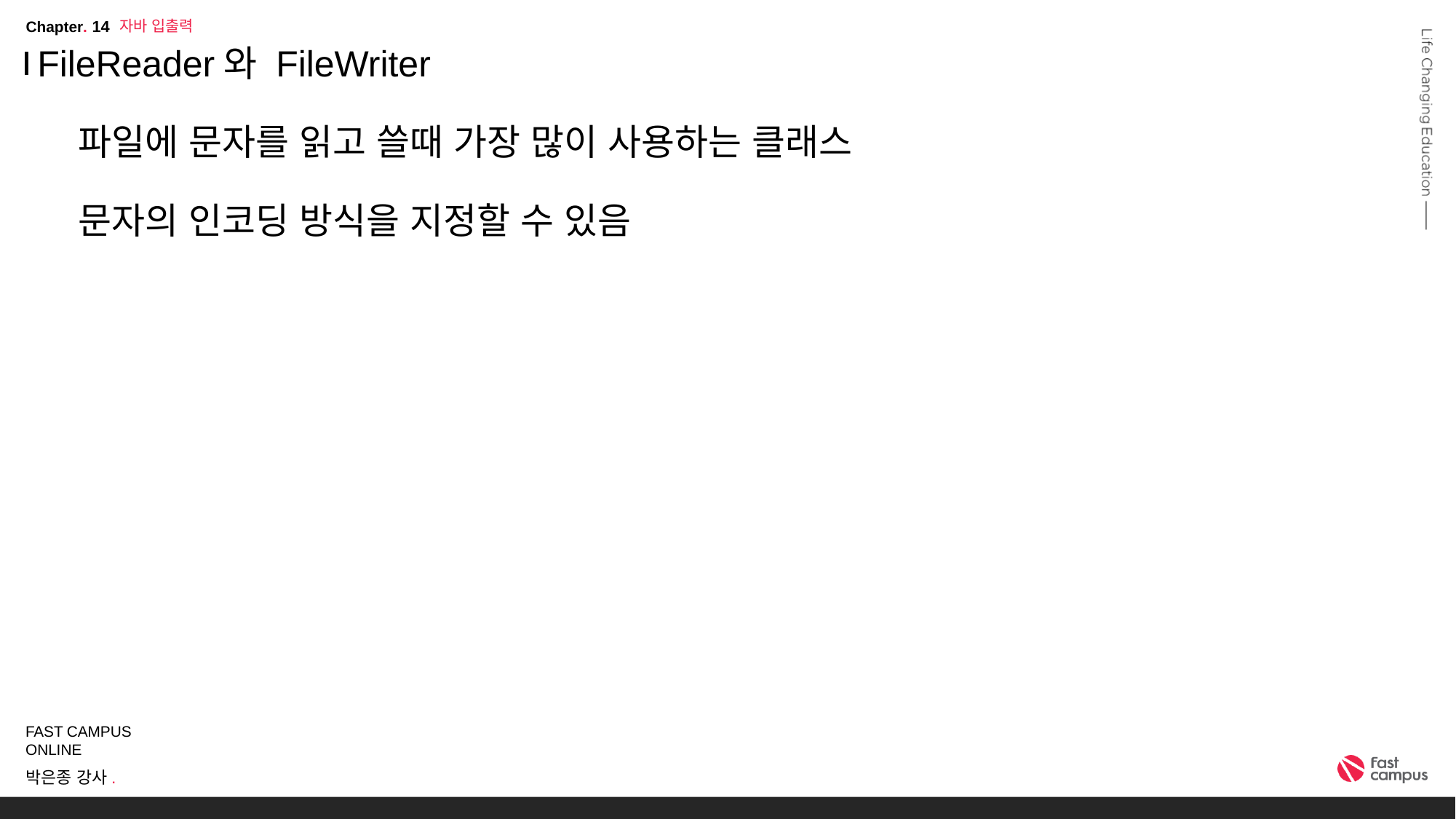

자바 입출력

14
# FileReader와 FileWriter 파일에 문자를 읽고 쓸때 가장 많이 사용하는 클래스 문자의 인코딩 방식을 지정할 수 있음